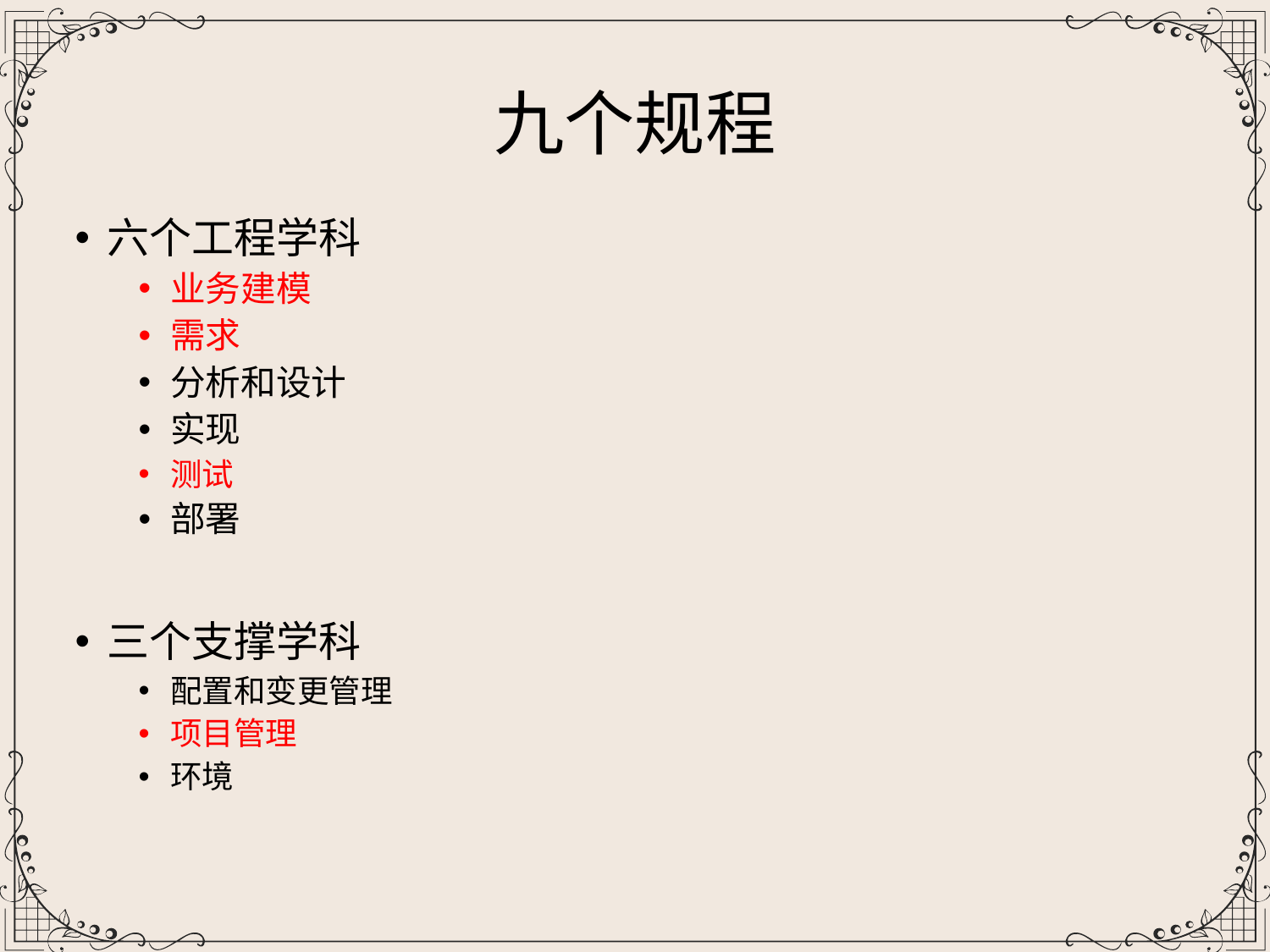

九个规程
六个工程学科
业务建模
需求
分析和设计
实现
测试
部署

三个支撑学科
配置和变更管理
项目管理
环境